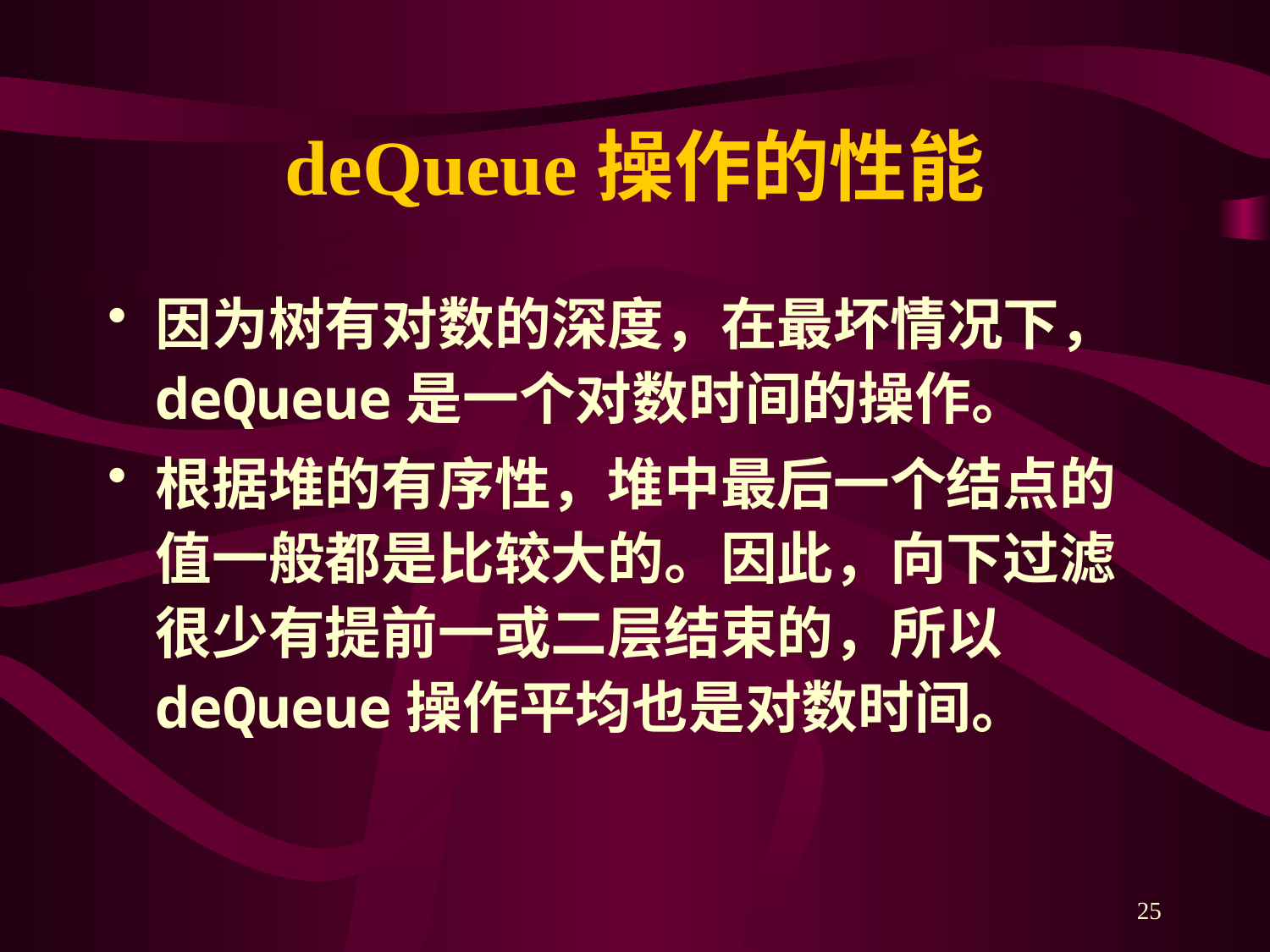

# deQueue操作的性能
因为树有对数的深度，在最坏情况下，deQueue是一个对数时间的操作。
根据堆的有序性，堆中最后一个结点的值一般都是比较大的。因此，向下过滤很少有提前一或二层结束的，所以deQueue操作平均也是对数时间。
25